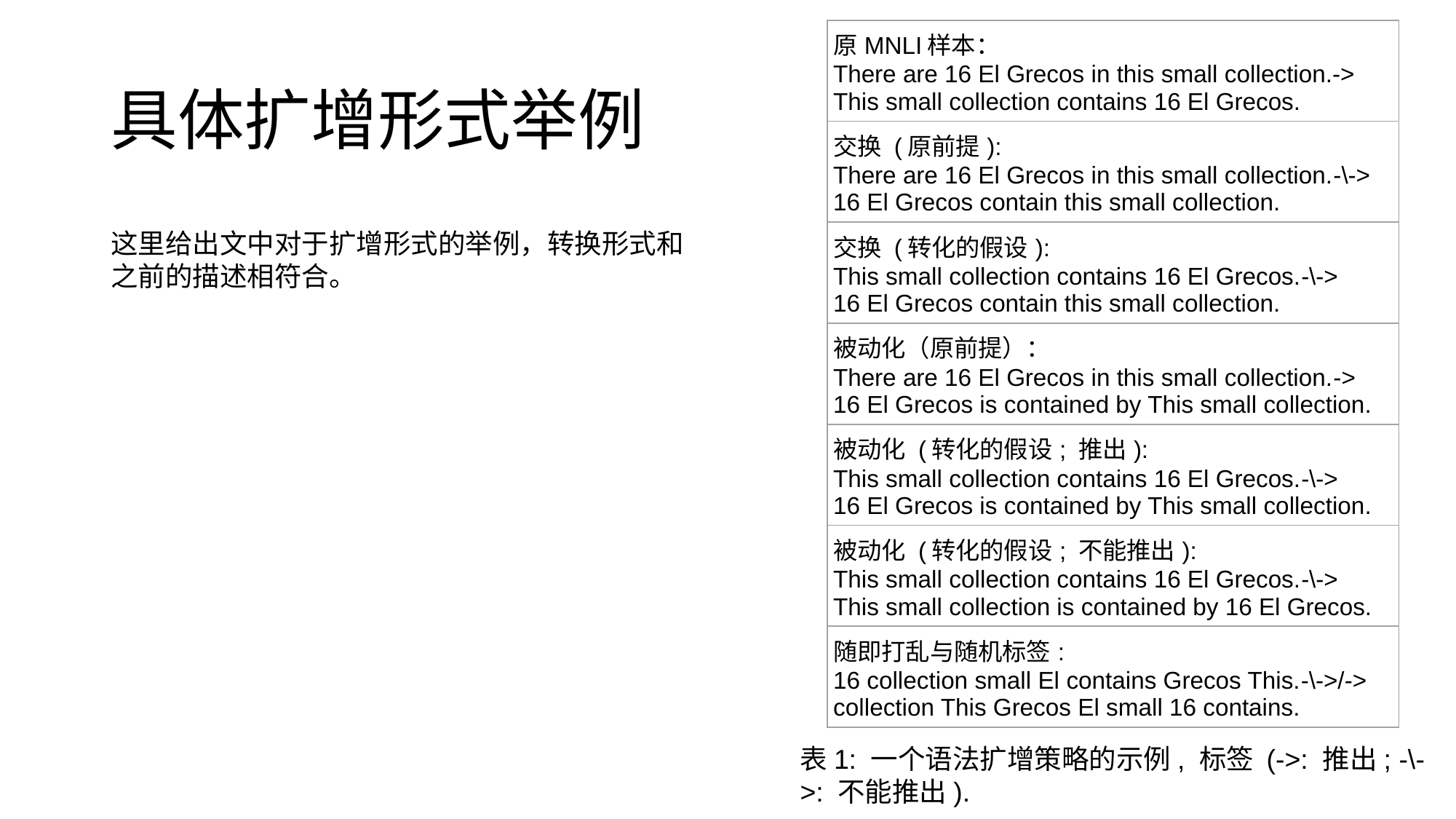

| 原MNLI样本： There are 16 El Grecos in this small collection.-> This small collection contains 16 El Grecos. |
| --- |
| 交换 (原前提): There are 16 El Grecos in this small collection.-\-> 16 El Grecos contain this small collection. |
| 交换 (转化的假设): This small collection contains 16 El Grecos.-\-> 16 El Grecos contain this small collection. |
| 被动化（原前提）： There are 16 El Grecos in this small collection.-> 16 El Grecos is contained by This small collection. |
| 被动化 (转化的假设; 推出): This small collection contains 16 El Grecos.-\-> 16 El Grecos is contained by This small collection. |
| 被动化 (转化的假设; 不能推出): This small collection contains 16 El Grecos.-\-> This small collection is contained by 16 El Grecos. |
| 随即打乱与随机标签: 16 collection small El contains Grecos This.-\->/-> collection This Grecos El small 16 contains. |
# 具体扩增形式举例
这里给出文中对于扩增形式的举例，转换形式和之前的描述相符合。
表1: 一个语法扩增策略的示例, 标签 (->: 推出; -\->: 不能推出).